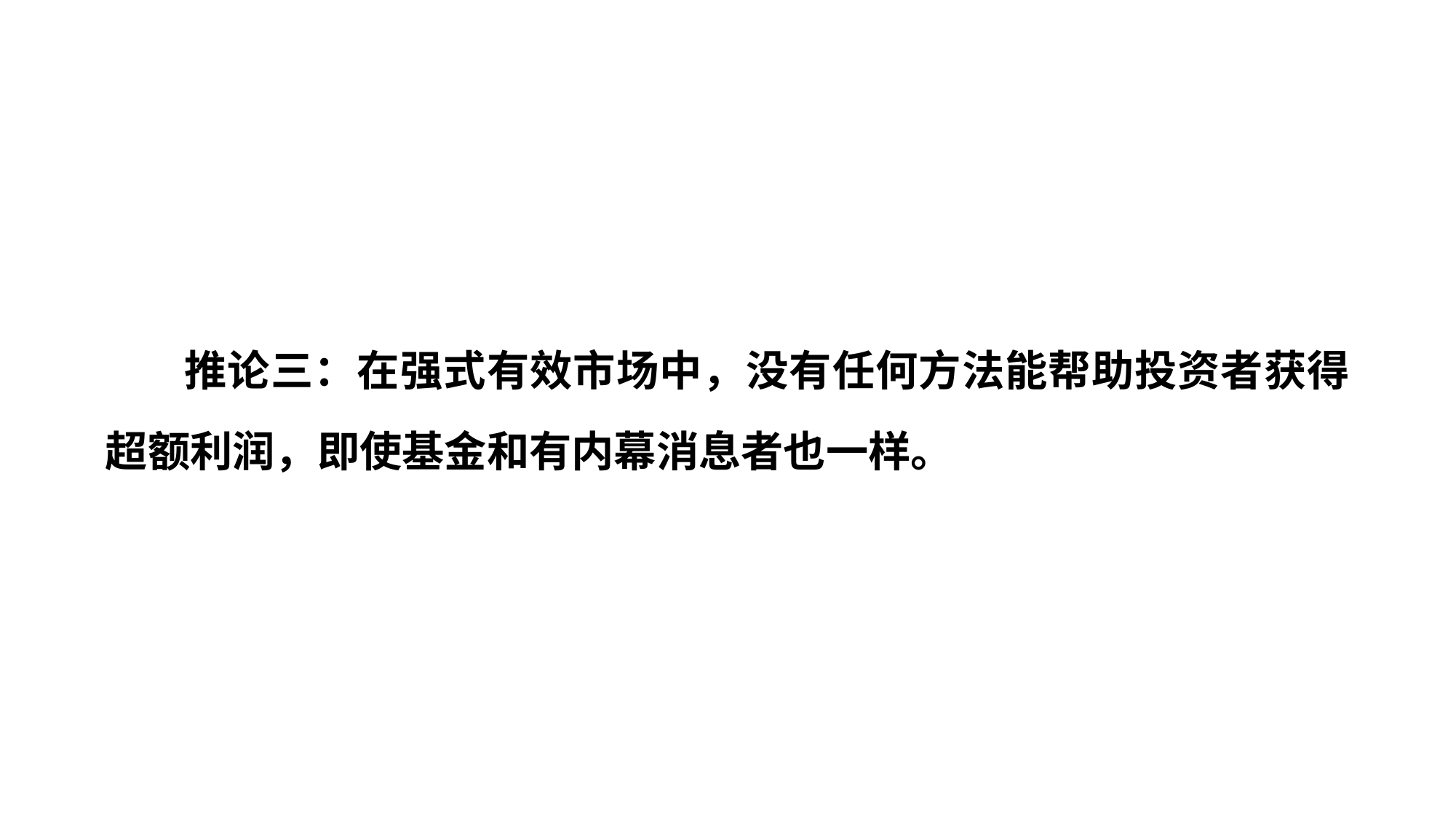

推论三：在强式有效市场中，没有任何方法能帮助投资者获得超额利润，即使基金和有内幕消息者也一样。